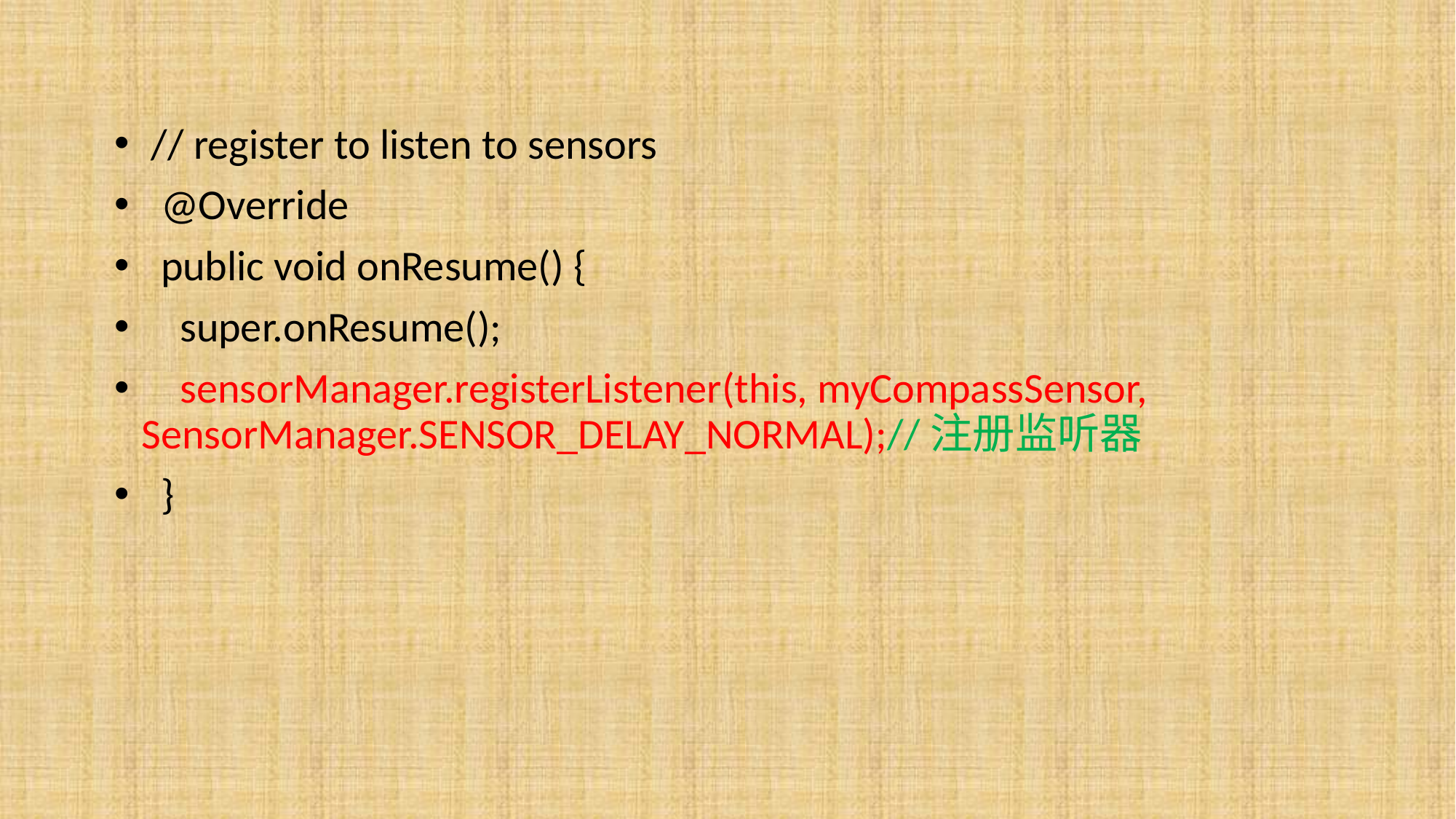

// register to listen to sensors
  @Override
  public void onResume() {
    super.onResume();
    sensorManager.registerListener(this, myCompassSensor, SensorManager.SENSOR_DELAY_NORMAL);//注册监听器
  }